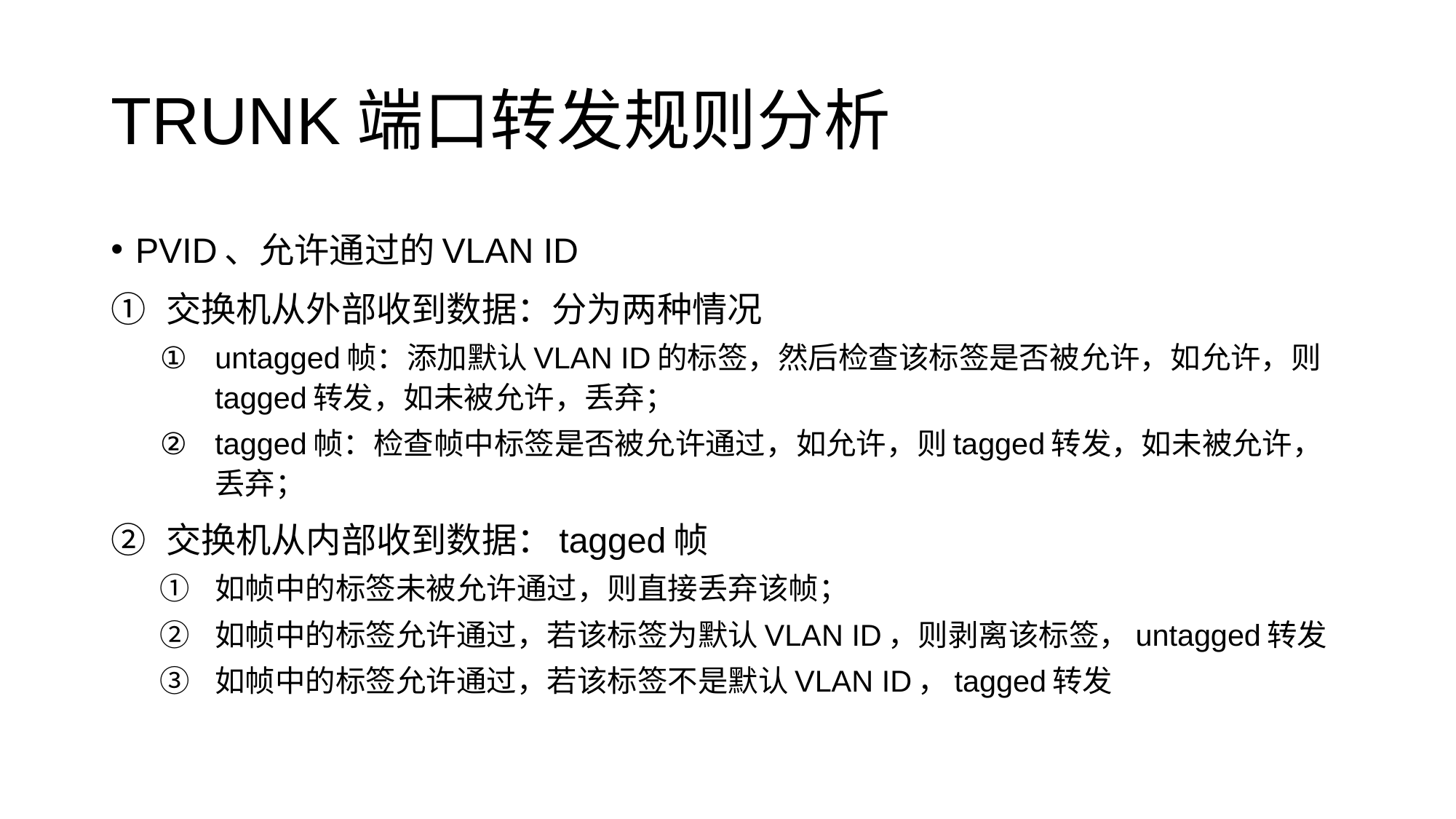

# TRUNK端口转发规则分析
PVID、允许通过的VLAN ID
交换机从外部收到数据：分为两种情况
untagged帧：添加默认VLAN ID的标签，然后检查该标签是否被允许，如允许，则tagged转发，如未被允许，丢弃；
tagged帧：检查帧中标签是否被允许通过，如允许，则tagged转发，如未被允许，丢弃；
交换机从内部收到数据：tagged帧
如帧中的标签未被允许通过，则直接丢弃该帧；
如帧中的标签允许通过，若该标签为默认VLAN ID，则剥离该标签，untagged转发
如帧中的标签允许通过，若该标签不是默认VLAN ID，tagged转发